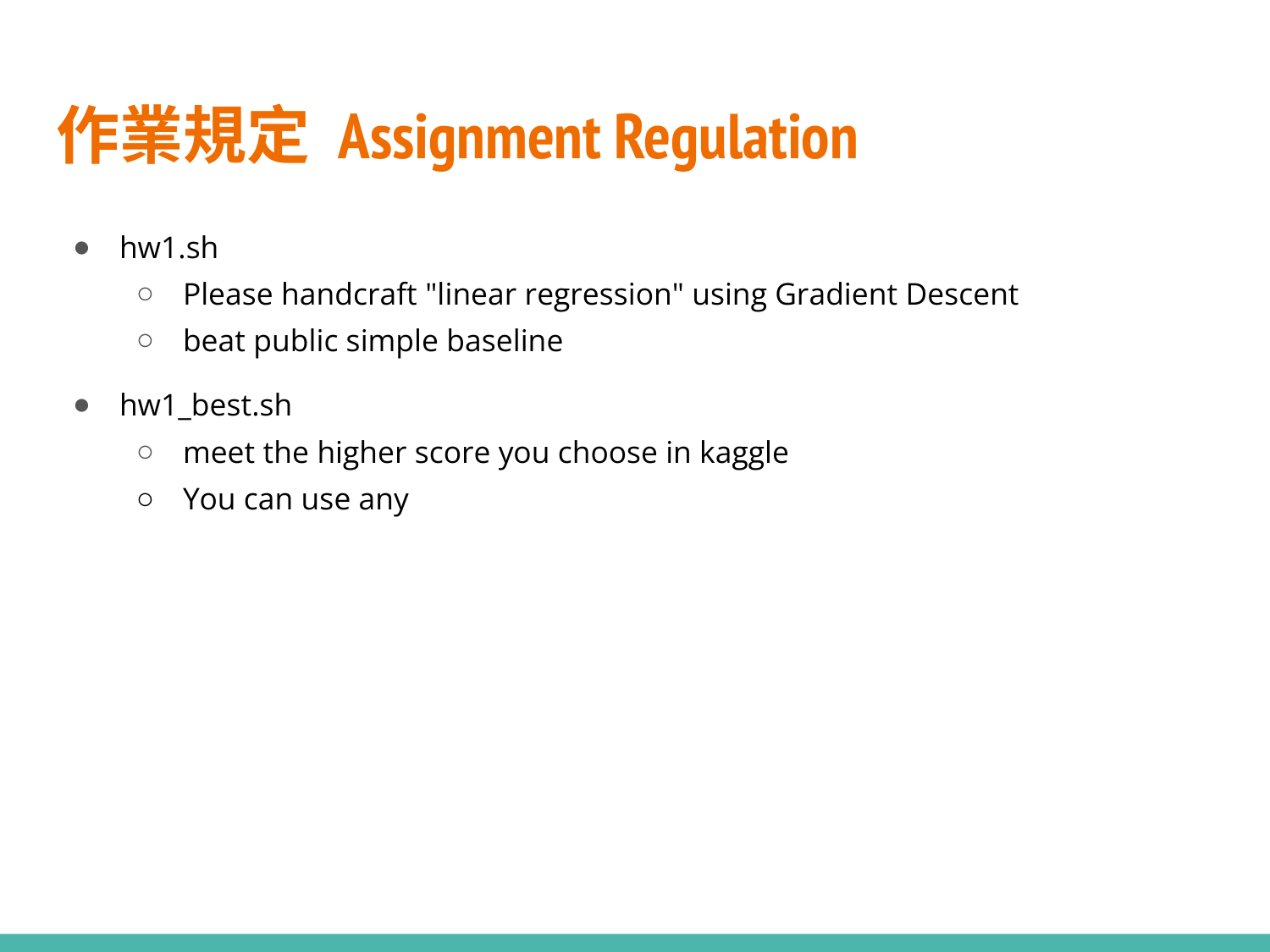

# 作業規定 Assignment Regulation
hw1.sh
Please handcraft "linear regression" using Gradient Descent
beat public simple baseline
hw1_best.sh
meet the higher score you choose in kaggle
You can use any